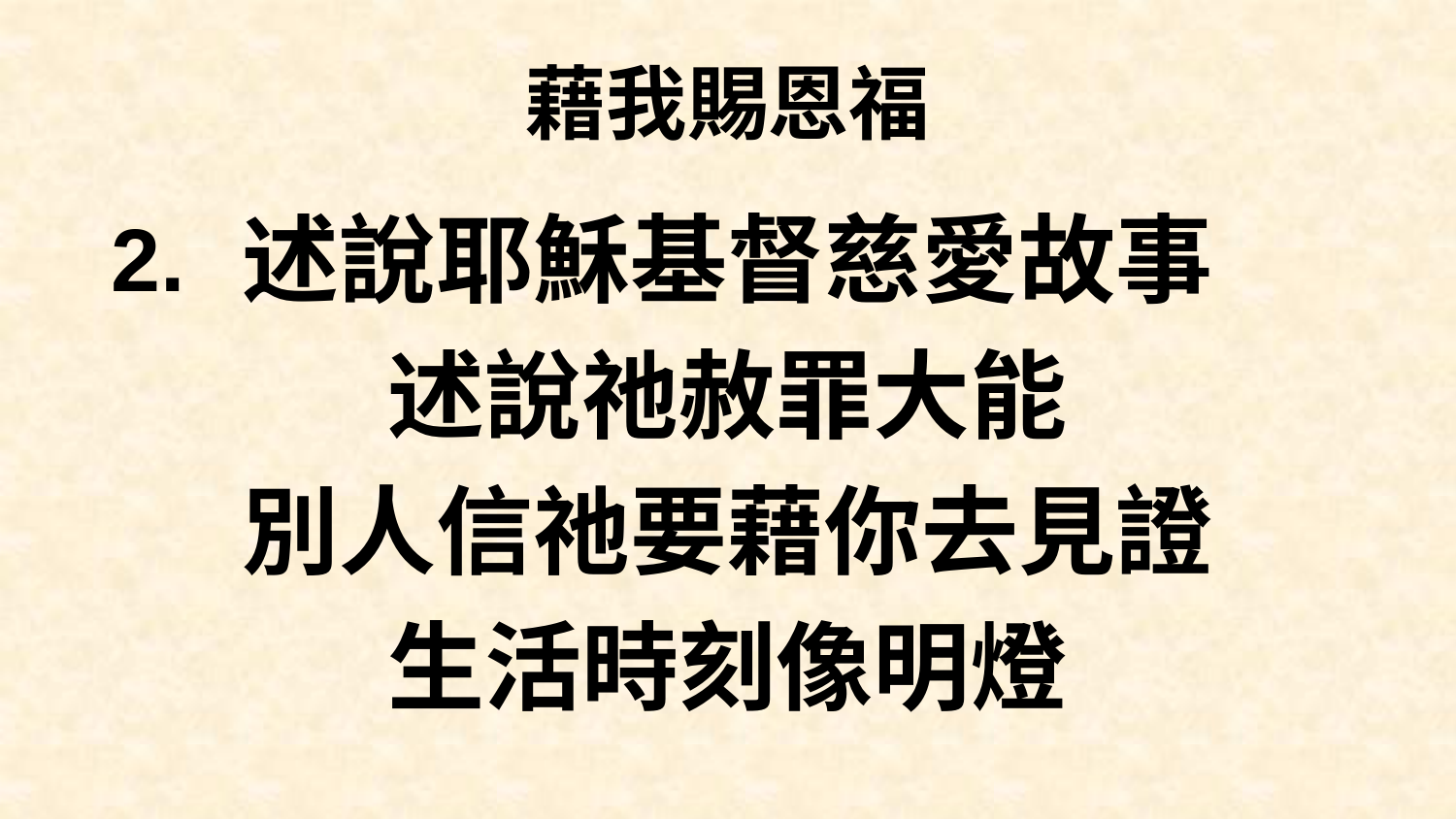

# 藉我賜恩福
述說耶穌基督慈愛故事
述說祂赦罪大能
別人信祂要藉你去見證
生活時刻像明燈
2.